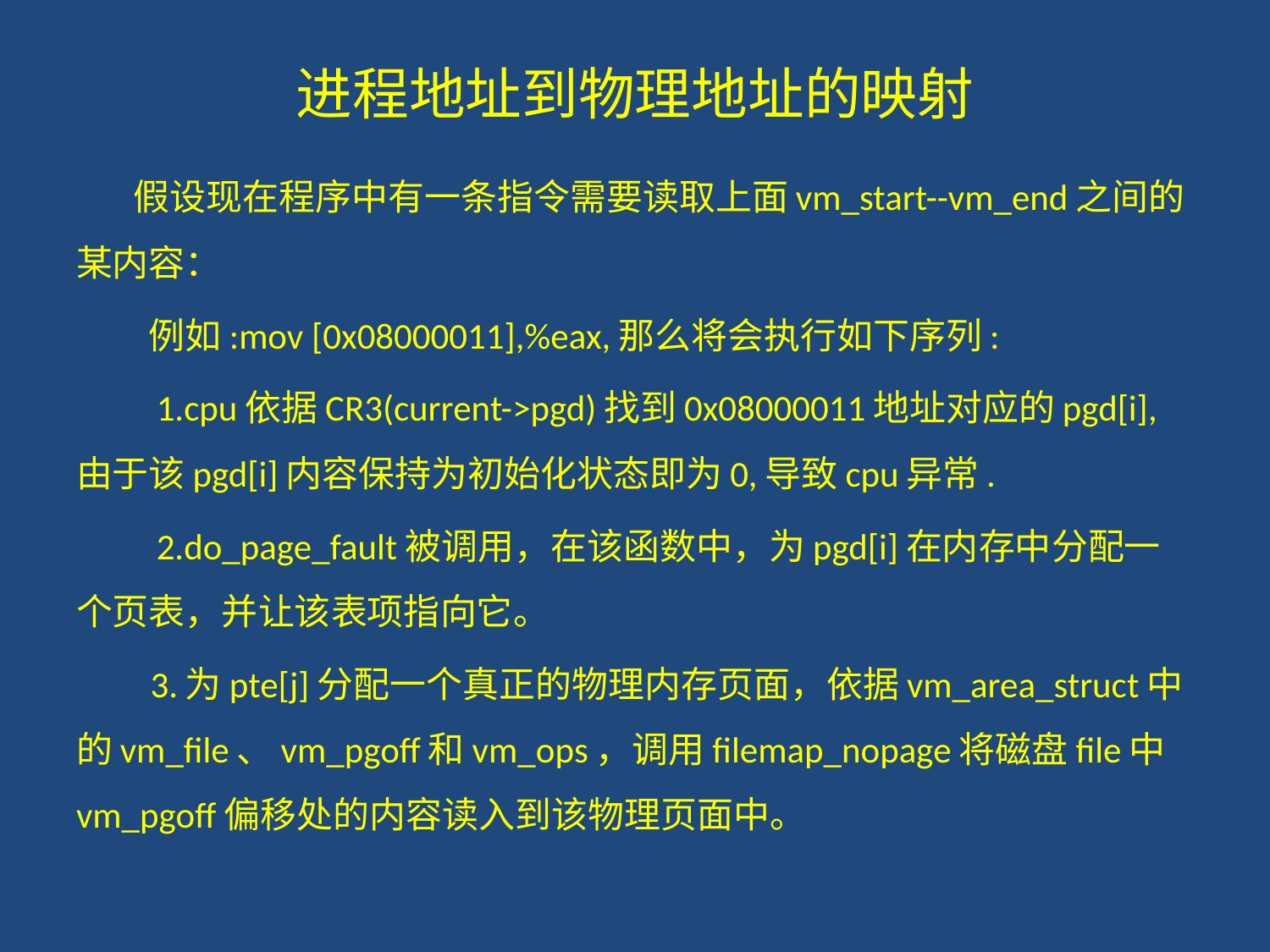

# 进程地址到物理地址的映射
      假设现在程序中有一条指令需要读取上面vm_start--vm_end之间的某内容：
　　例如:mov [0x08000011],%eax,那么将会执行如下序列:
　　1.cpu依据CR3(current->pgd)找到0x08000011地址对应的pgd[i],由于该pgd[i]内容保持为初始化状态即为0,导致cpu异常.
　　2.do_page_fault被调用，在该函数中，为pgd[i]在内存中分配一个页表，并让该表项指向它。
         3.为pte[j]分配一个真正的物理内存页面，依据vm_area_struct中的vm_file、vm_pgoff和vm_ops，调用filemap_nopage将磁盘file中vm_pgoff偏移处的内容读入到该物理页面中。